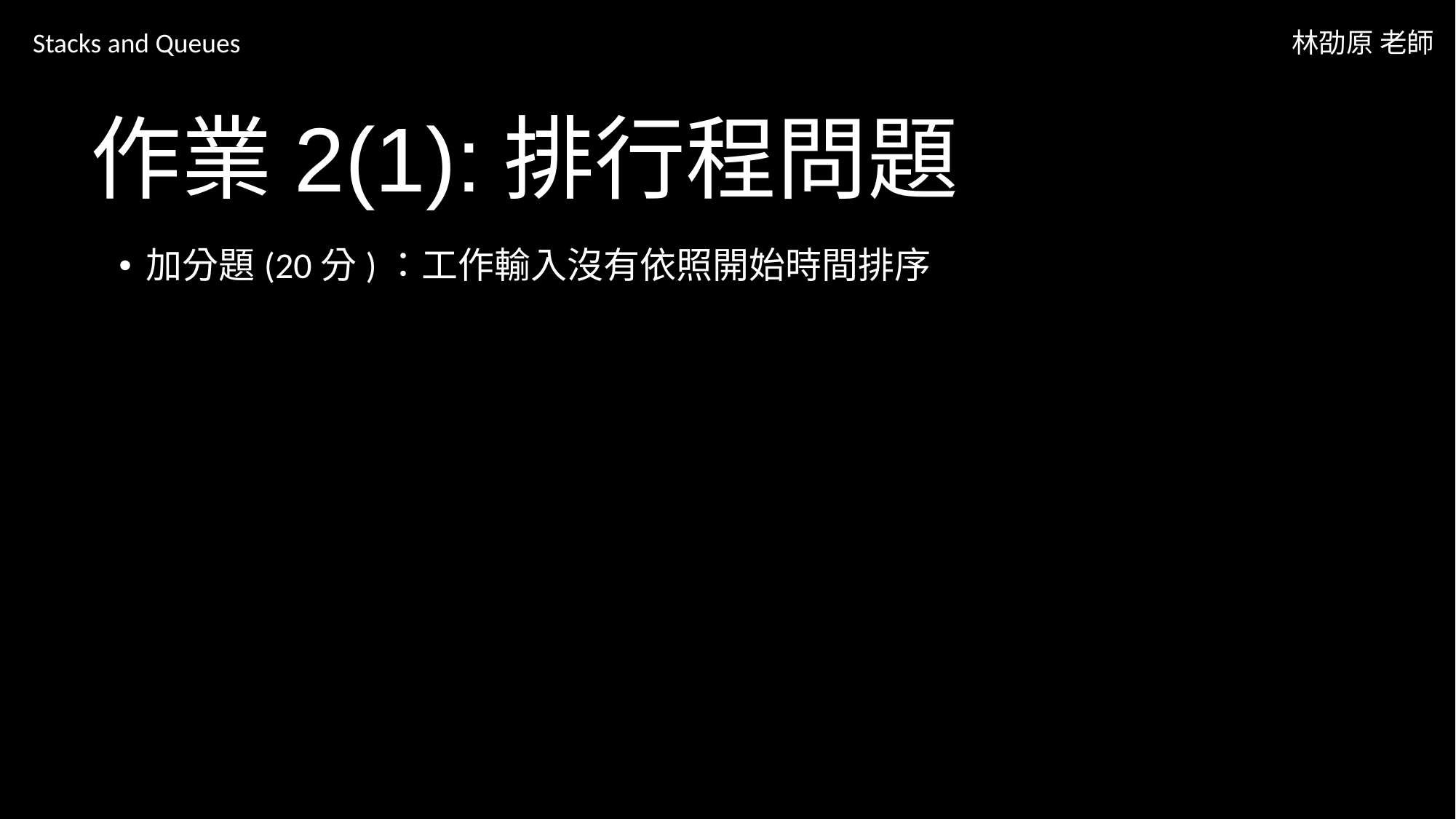

Stacks and Queues
林劭原 老師
# 作業2(1):排行程問題
加分題(20分)：工作輸入沒有依照開始時間排序